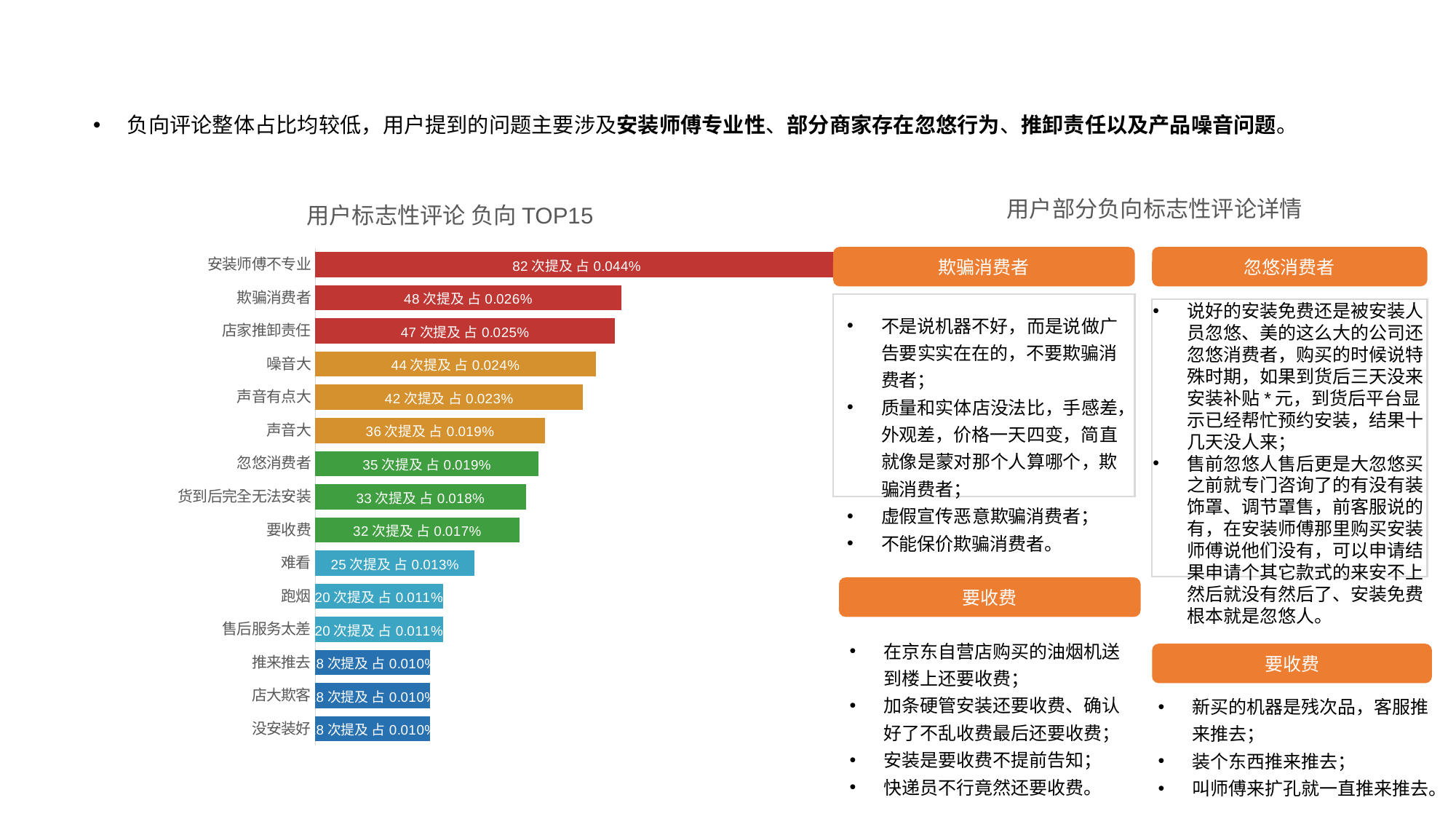

负向评论整体占比均较低，用户提到的问题主要涉及安装师傅专业性、部分商家存在忽悠行为、推卸责任以及产品噪音问题。
用户部分负向标志性评论详情
用户标志性评论 负向TOP15

### Chart

| Category |  |
|---|---|
| 安装师傅不专业 | 0.0004425805685541109 |
| 欺骗消费者 | 0.00025907155232435757 |
| 店家推卸责任 | 0.00025367422831760013 |
| 噪音大 | 0.00023748225629732778 |
| 声音有点大 | 0.00022668760828381288 |
| 声音大 | 0.0001943036642432682 |
| 忽悠消费者 | 0.00018890634023651073 |
| 货到后完全无法安装 | 0.00017811169222299583 |
| 要收费 | 0.0001727143682162384 |
| 难看 | 0.00013493310016893625 |
| 跑烟 | 0.00010794648013514899 |
| 售后服务太差 | 0.00010794648013514899 |
| 推来推去 | 9.71518321216341e-05 |
| 店大欺客 | 9.71518321216341e-05 |
| 没安装好 | 9.71518321216341e-05 |
欺骗消费者
忽悠消费者

说好的安装免费还是被安装人员忽悠、美的这么大的公司还忽悠消费者，购买的时候说特殊时期，如果到货后三天没来安装补贴*元，到货后平台显示已经帮忙预约安装，结果十几天没人来；
售前忽悠人售后更是大忽悠买之前就专门咨询了的有没有装饰罩、调节罩售，前客服说的有，在安装师傅那里购买安装师傅说他们没有，可以申请结果申请个其它款式的来安不上然后就没有然后了、安装免费根本就是忽悠人。

不是说机器不好，而是说做广告要实实在在的，不要欺骗消费者；
质量和实体店没法比，手感差，外观差，价格一天四变，简直就像是蒙对那个人算哪个，欺骗消费者；
虚假宣传恶意欺骗消费者；
不能保价欺骗消费者。

要收费
在京东自营店购买的油烟机送到楼上还要收费；
加条硬管安装还要收费、确认好了不乱收费最后还要收费；
安装是要收费不提前告知；
快递员不行竟然还要收费。
要收费
新买的机器是残次品，客服推来推去；
装个东西推来推去；
叫师傅来扩孔就一直推来推去。